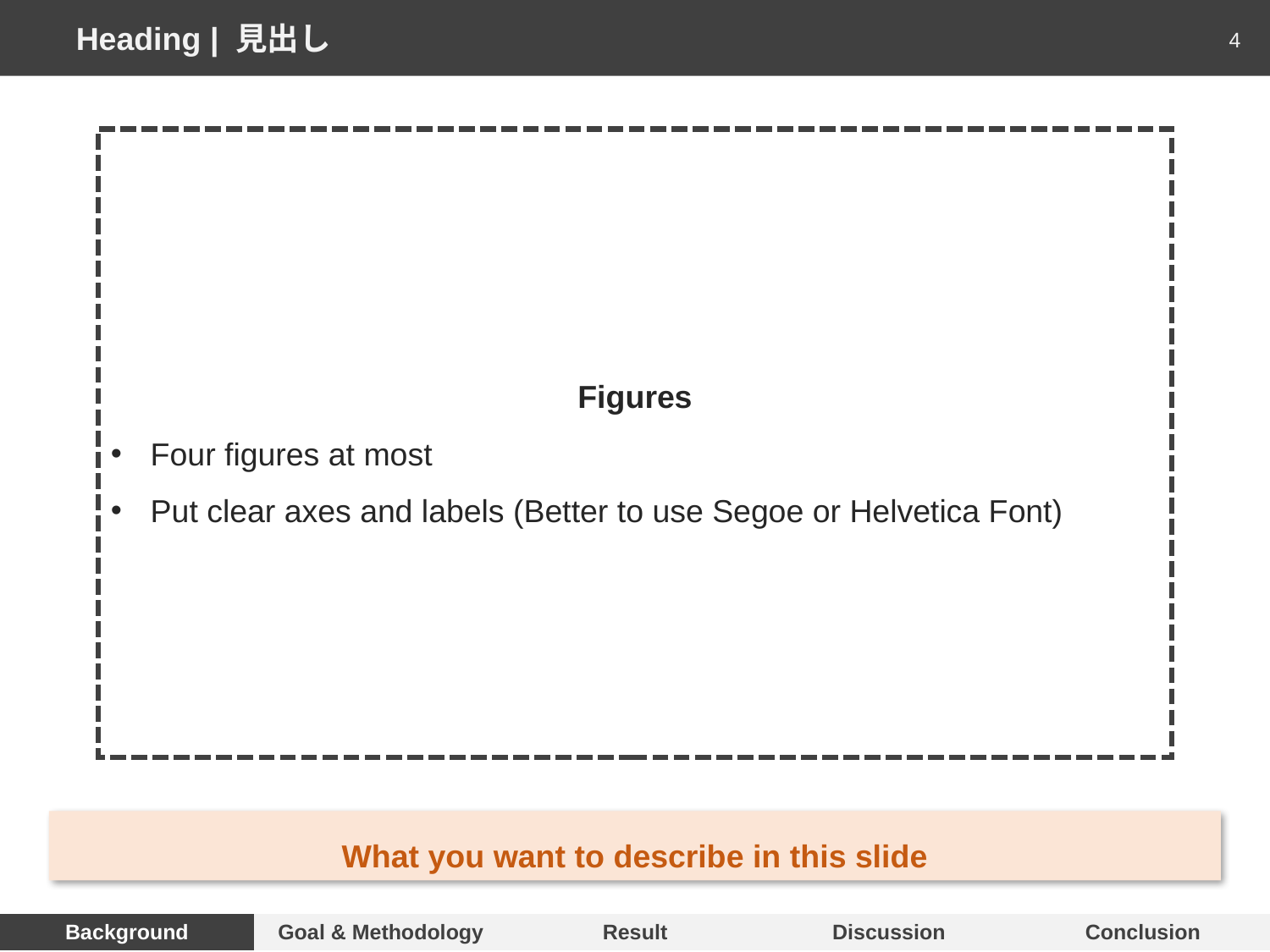

Heading | 見出し
4
Figures
Four figures at most
Put clear axes and labels (Better to use Segoe or Helvetica Font)
What you want to describe in this slide
| Background | Goal & Methodology | Result | Discussion | Conclusion |
| --- | --- | --- | --- | --- |